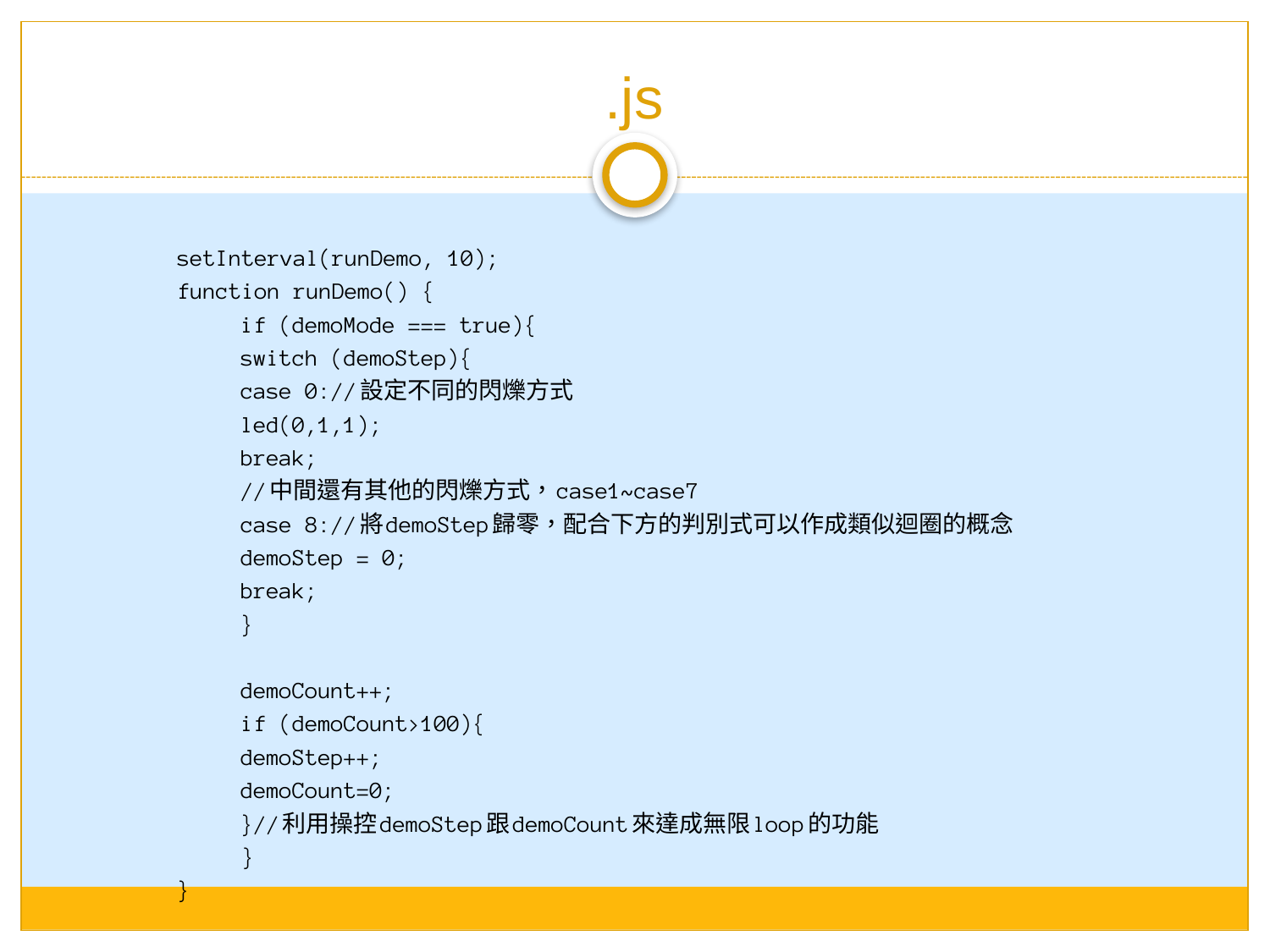

# .js
setInterval(runDemo, 10);
function runDemo() {
	if (demoMode === true){
	switch (demoStep){
	case 0://設定不同的閃爍方式
	led(0,1,1);
	break;
	//中間還有其他的閃爍方式，case1~case7
	case 8://將demoStep歸零，配合下方的判別式可以作成類似迴圈的概念
	demoStep = 0;
	break;
	}

	demoCount++;
	if (demoCount>100){
	demoStep++;
	demoCount=0;
	}//利用操控demoStep跟demoCount來達成無限loop的功能
     }
}